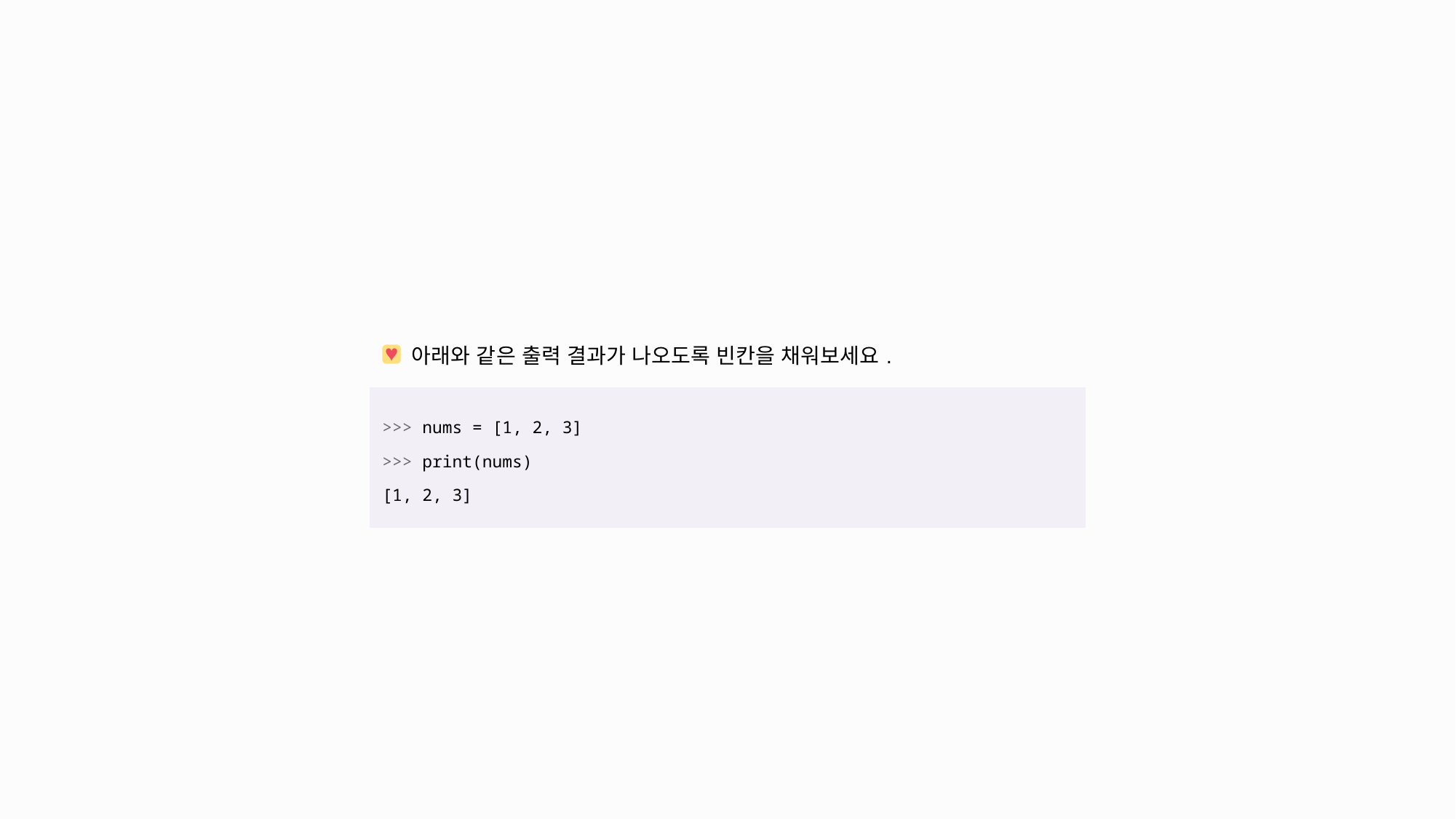

| 아래와 같은 출력 결과가 나오도록 빈칸을 채워보세요. |
| --- |
| >>> nums = [1, 2, 3] >>> print(nums) [1, 2, 3] |